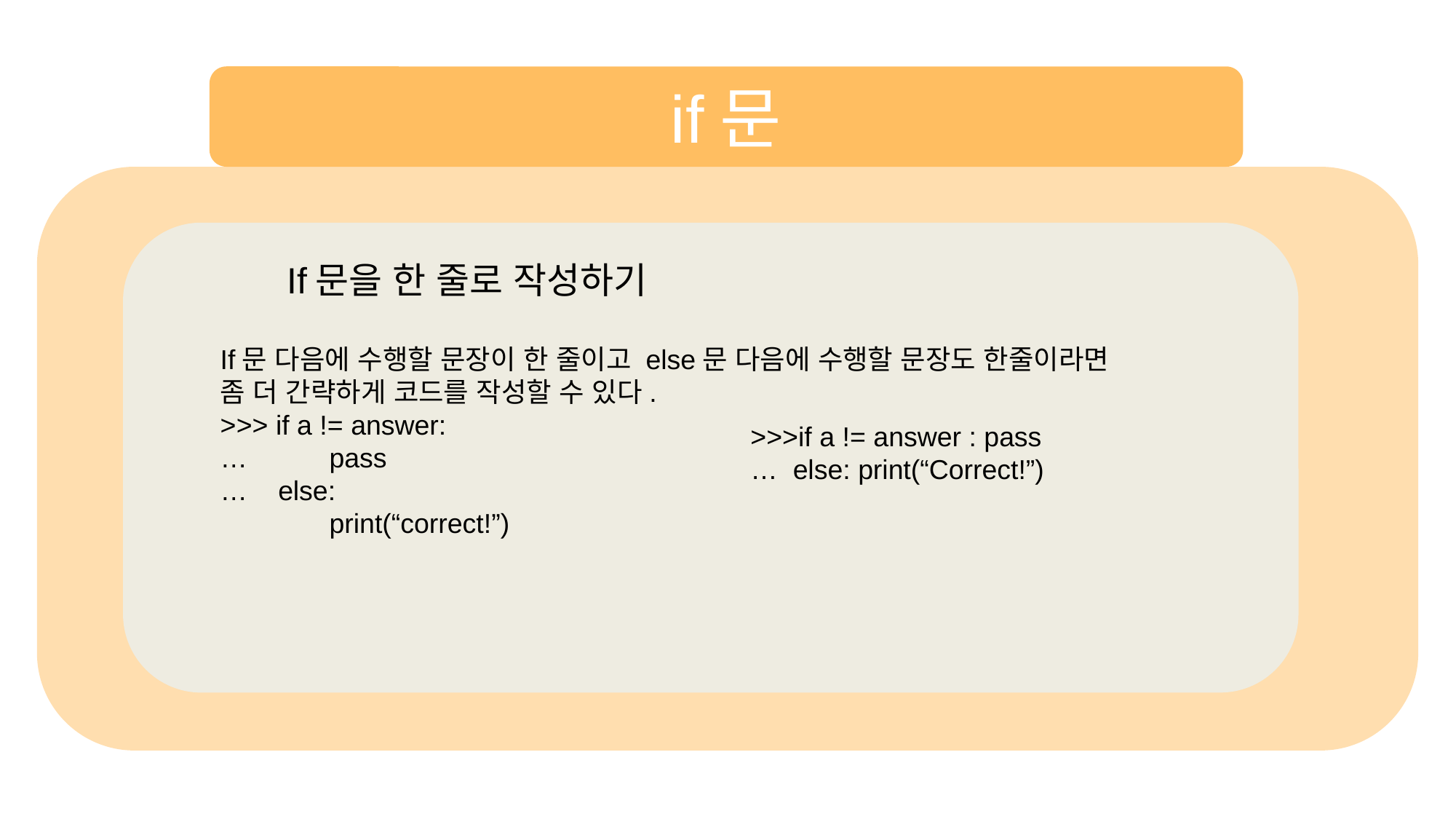

if문

If문을 한 줄로 작성하기
If문 다음에 수행할 문장이 한 줄이고 else문 다음에 수행할 문장도 한줄이라면
좀 더 간략하게 코드를 작성할 수 있다.
>>> if a != answer:
…	pass
…    else:
	print(“correct!”)

>>>if a != answer : pass
…  else: print(“Correct!”)